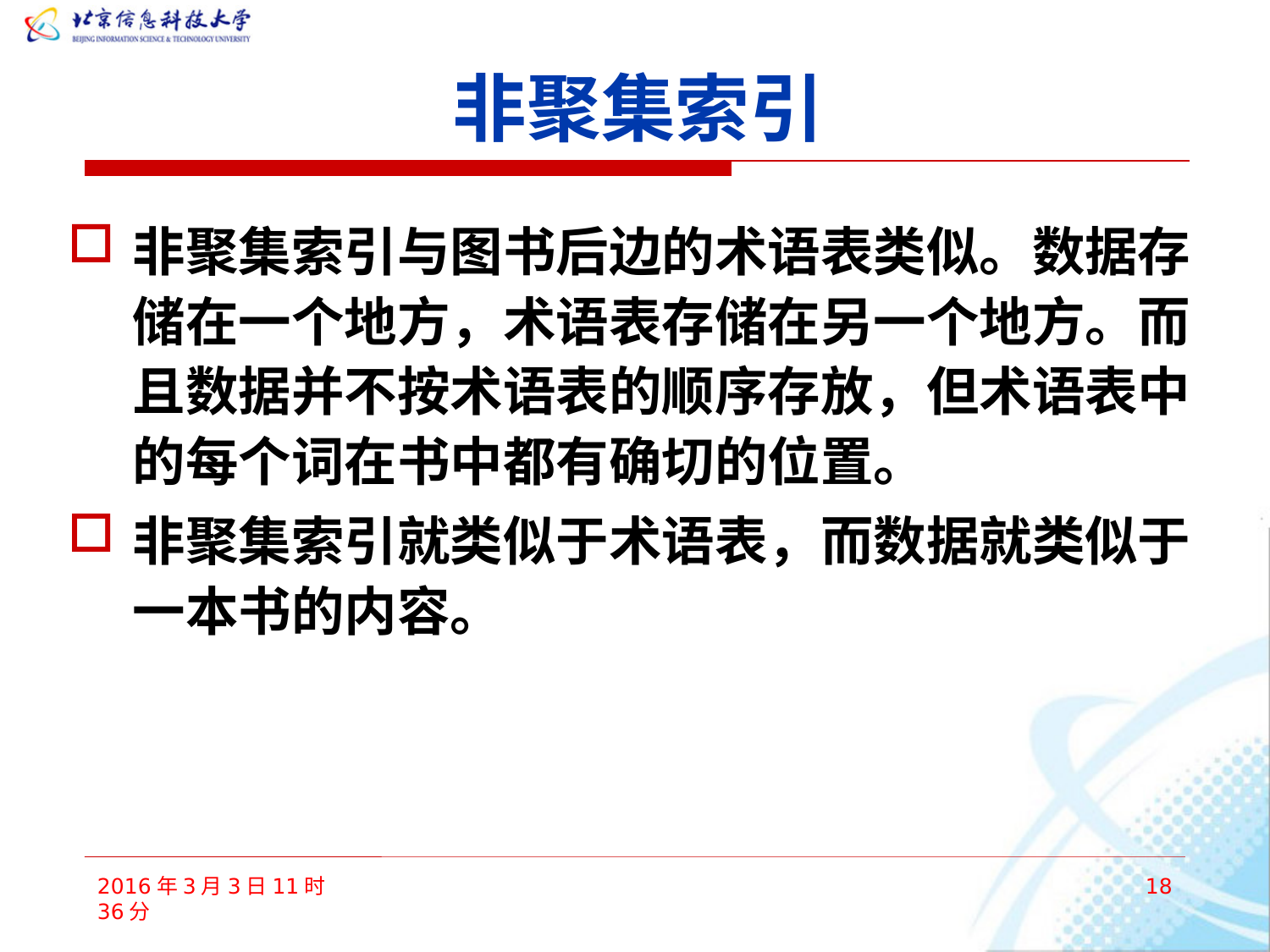

# 非聚集索引
非聚集索引与图书后边的术语表类似。数据存储在一个地方，术语表存储在另一个地方。而且数据并不按术语表的顺序存放，但术语表中的每个词在书中都有确切的位置。
非聚集索引就类似于术语表，而数据就类似于一本书的内容。
2016年3月3日11时36分
18